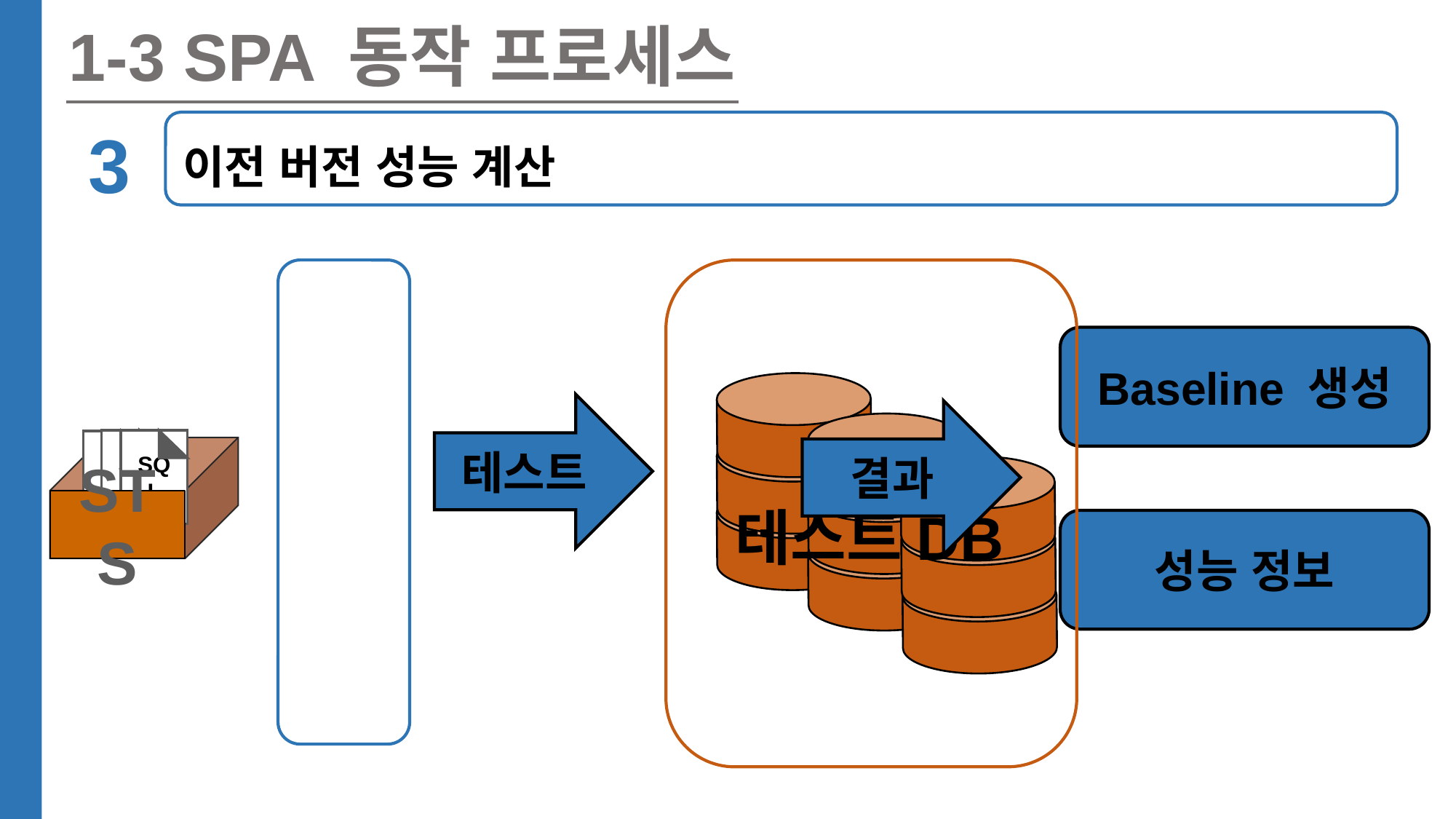

1-3 SPA 동작 프로세스
3
이전 버전 성능 계산

테스트DB
Baseline 생성
테스트
결과

SQL

SQL

SQL

STS
성능 정보